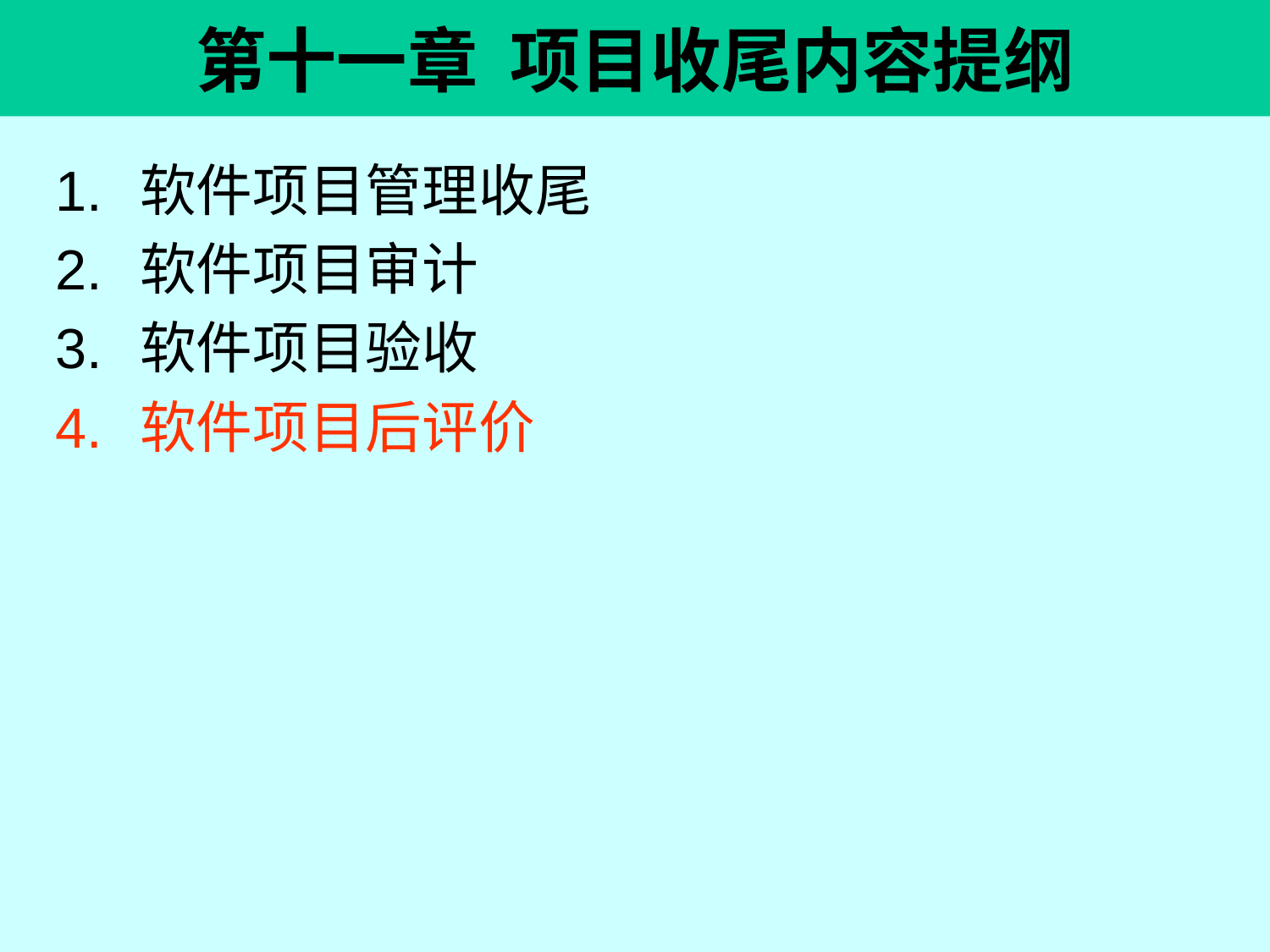

# 第十一章  项目收尾内容提纲
软件项目管理收尾
软件项目审计
软件项目验收
软件项目后评价